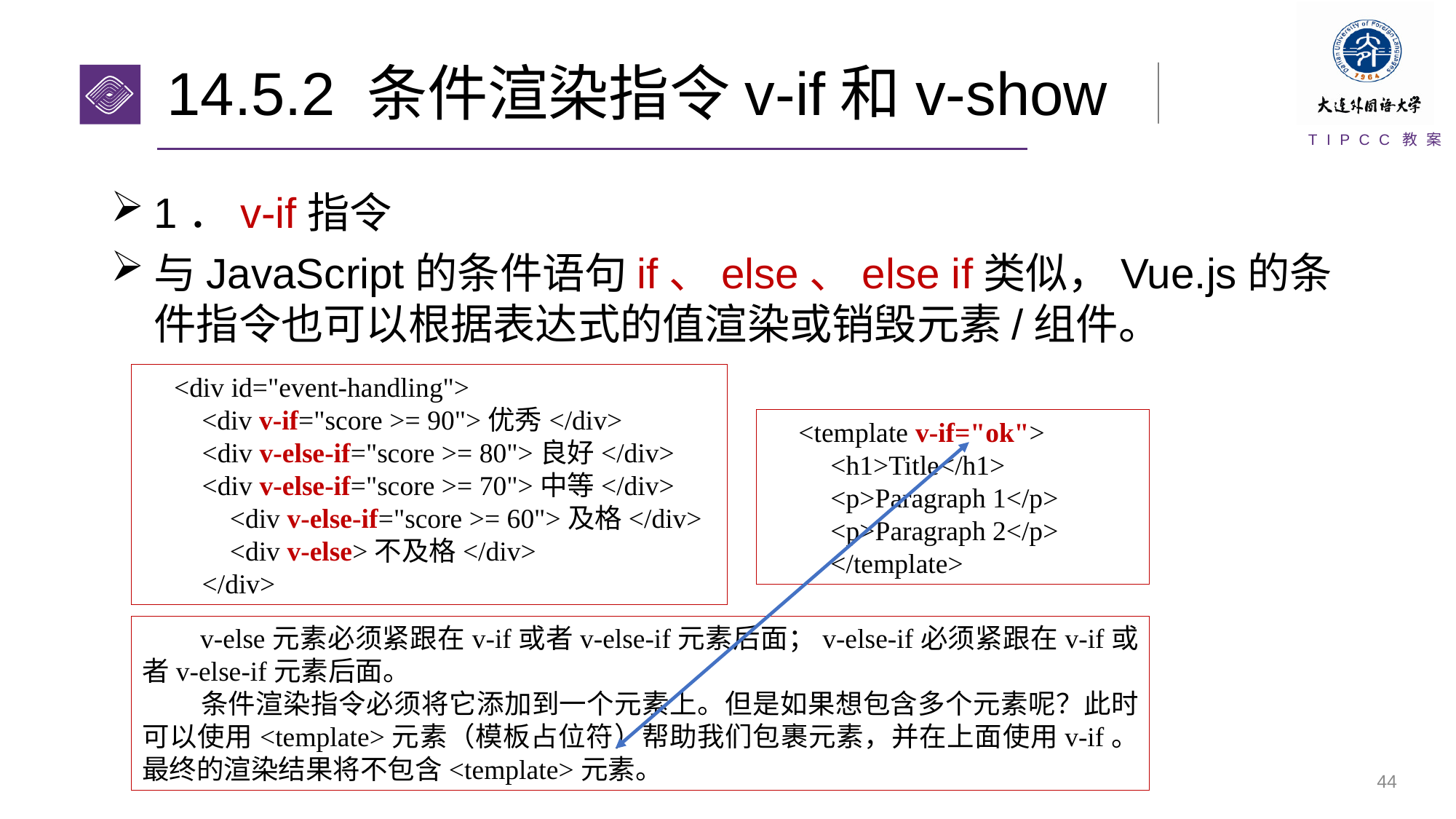

# 14.5.2 条件渲染指令v-if和v-show
1．v-if指令
与JavaScript的条件语句if、else、else if类似，Vue.js的条件指令也可以根据表达式的值渲染或销毁元素/组件。
<div id="event-handling">
    <div v-if="score >= 90">优秀</div>
<div v-else-if="score >= 80">良好</div>
<div v-else-if="score >= 70">中等</div>
    <div v-else-if="score >= 60">及格</div>
    <div v-else>不及格</div>
</div>
<template v-if="ok">
<h1>Title</h1>
<p>Paragraph 1</p>
<p>Paragraph 2</p>
</template>
        v-else元素必须紧跟在v-if或者v-else-if元素后面；v-else-if必须紧跟在v-if或者v-else-if元素后面。
        条件渲染指令必须将它添加到一个元素上。但是如果想包含多个元素呢？此时可以使用<template>元素（模板占位符）帮助我们包裹元素，并在上面使用v-if。最终的渲染结果将不包含<template>元素。
44